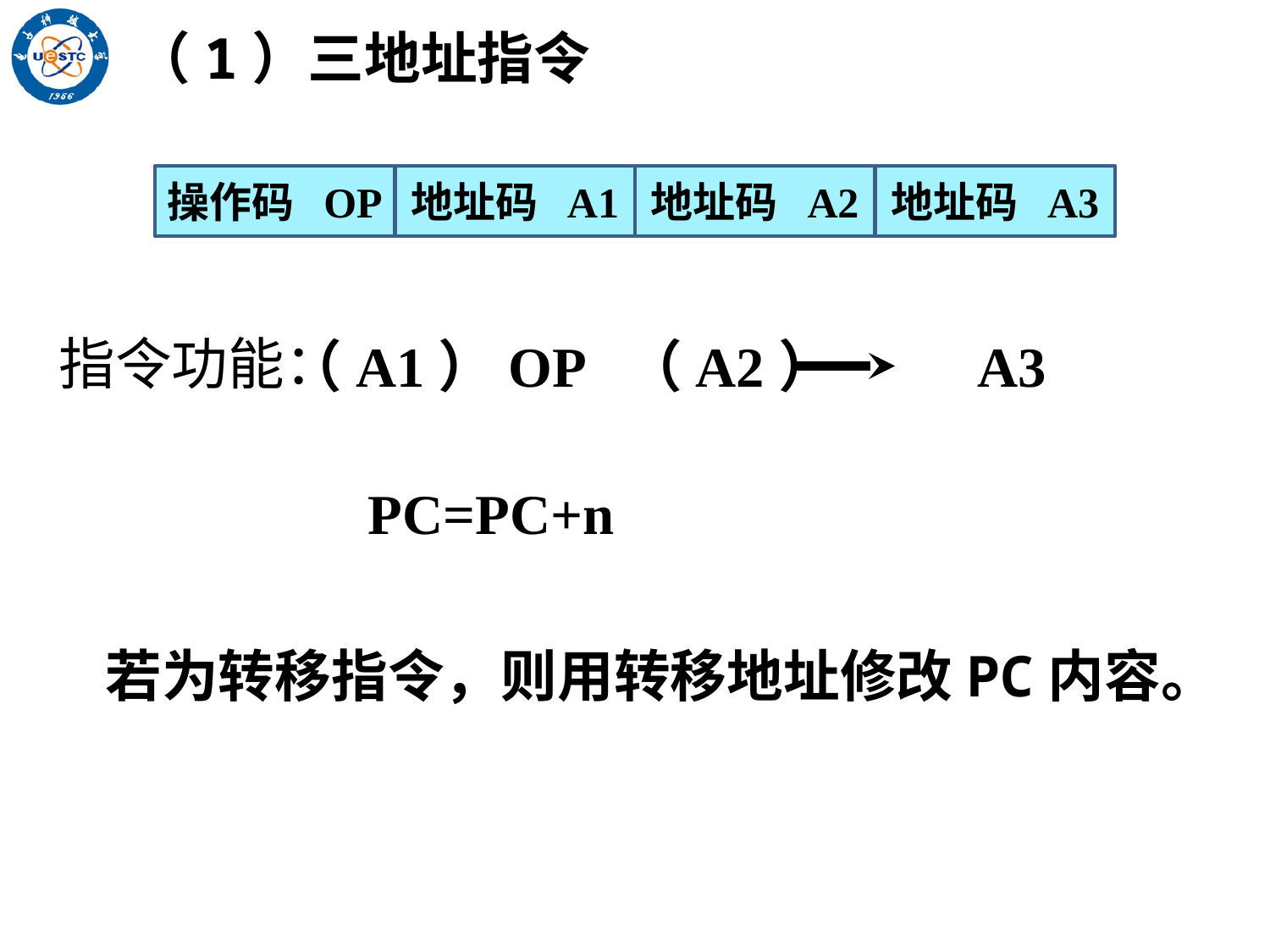

（1）三地址指令
操作码  OP
地址码  A1
地址码  A2
地址码  A3
指令功能：
（A1）OP  （A2）          A3
PC=PC+n
若为转移指令，则用转移地址修改PC内容。